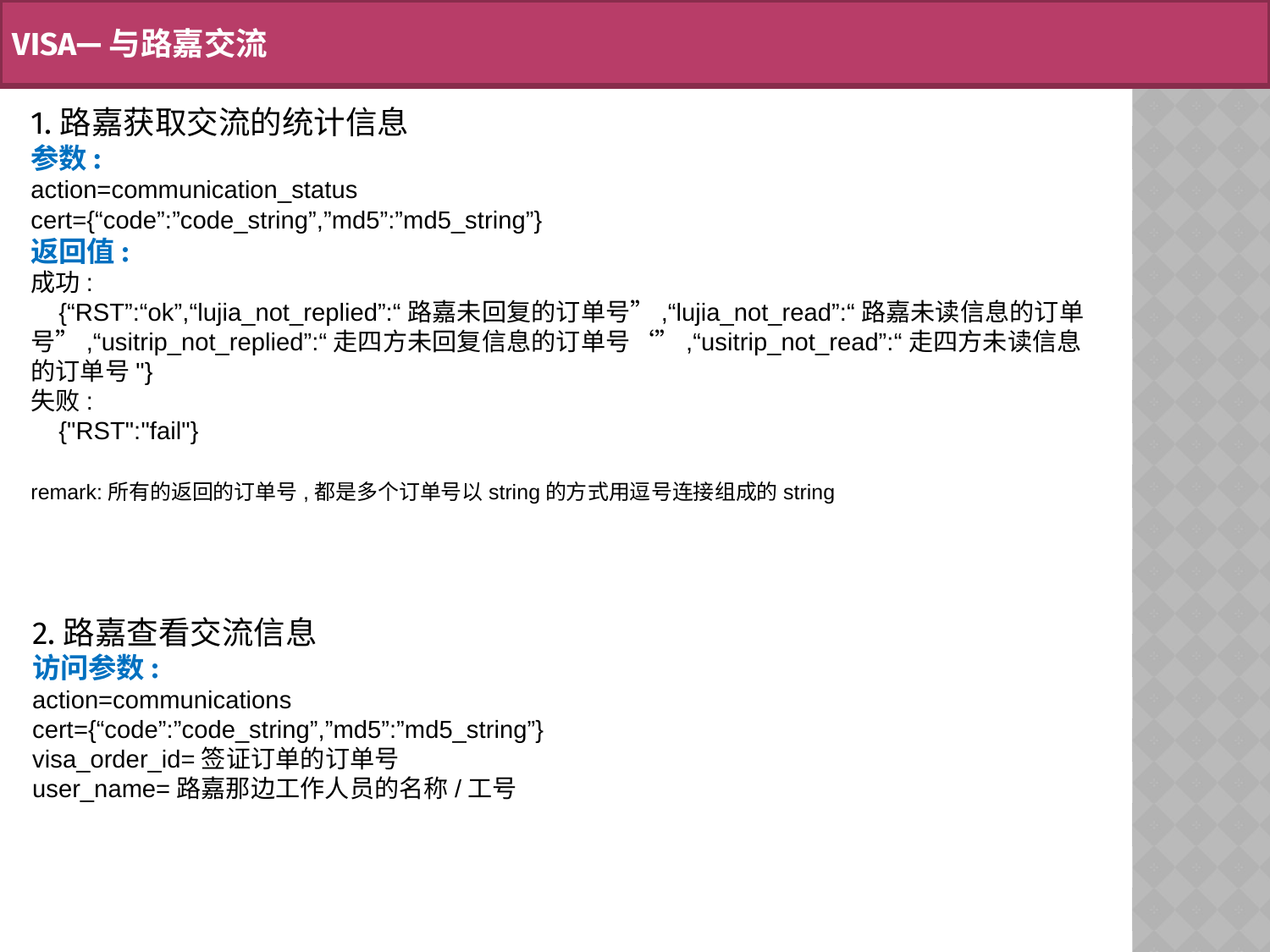

VISA—与路嘉交流
1.路嘉获取交流的统计信息
参数:
action=communication_status
cert={“code”:”code_string”,”md5”:”md5_string”}
返回值:
成功:
    {“RST”:“ok”,“lujia_not_replied”:“路嘉未回复的订单号”,“lujia_not_read”:“路嘉未读信息的订单号”,“usitrip_not_replied”:“走四方未回复信息的订单号‘”,“usitrip_not_read”:“走四方未读信息的订单号"}
失败:
    {"RST":"fail"}

remark:所有的返回的订单号,都是多个订单号以string的方式用逗号连接组成的string
2.路嘉查看交流信息
访问参数:
action=communications
cert={“code”:”code_string”,”md5”:”md5_string”}
visa_order_id=签证订单的订单号
user_name=路嘉那边工作人员的名称/工号